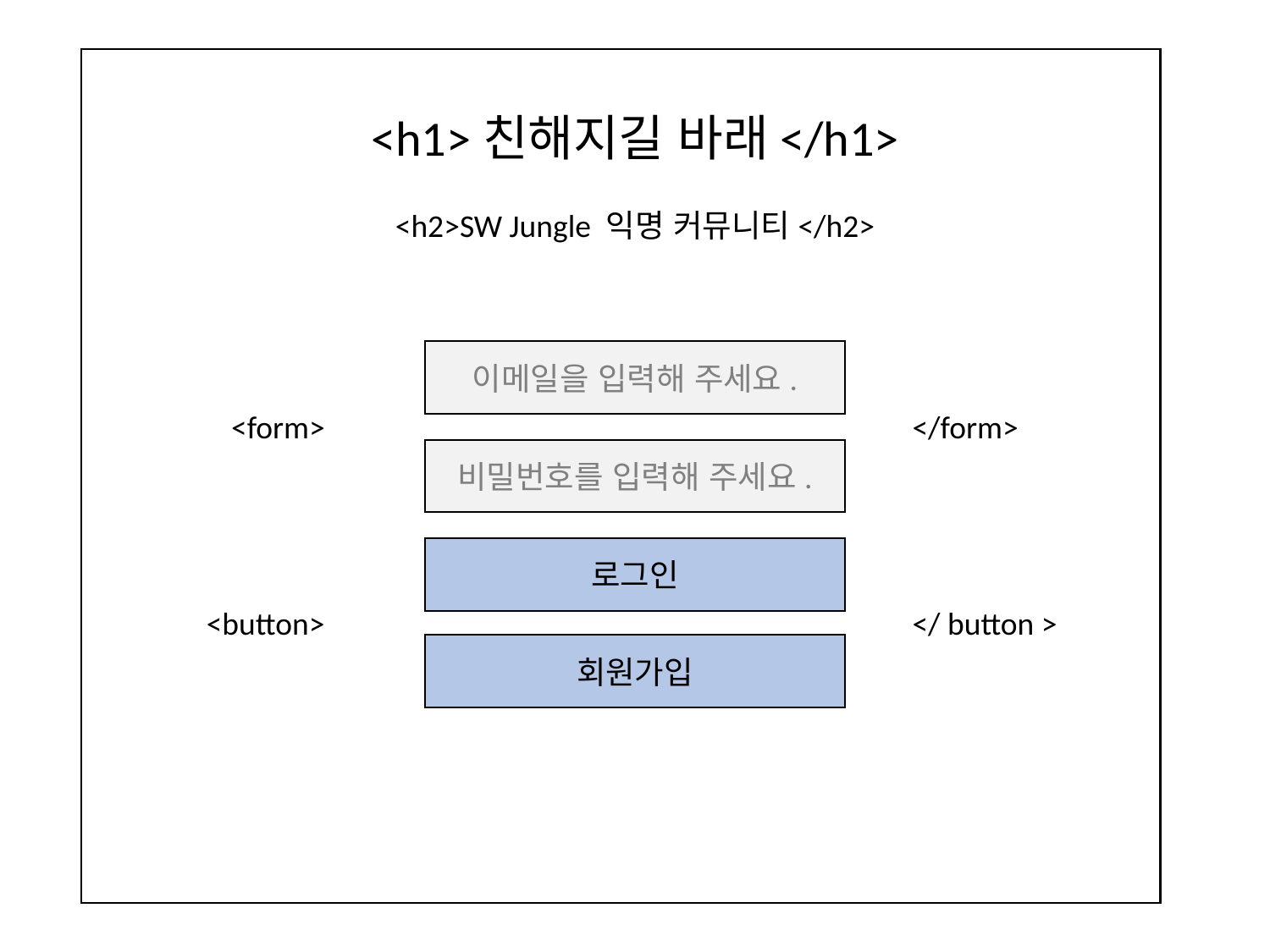

<h1>친해지길 바래</h1>
<h2>SW Jungle 익명 커뮤니티</h2>
이메일을 입력해 주세요.
<form>
</form>
비밀번호를 입력해 주세요.
로그인
<button>
</ button >
회원가입